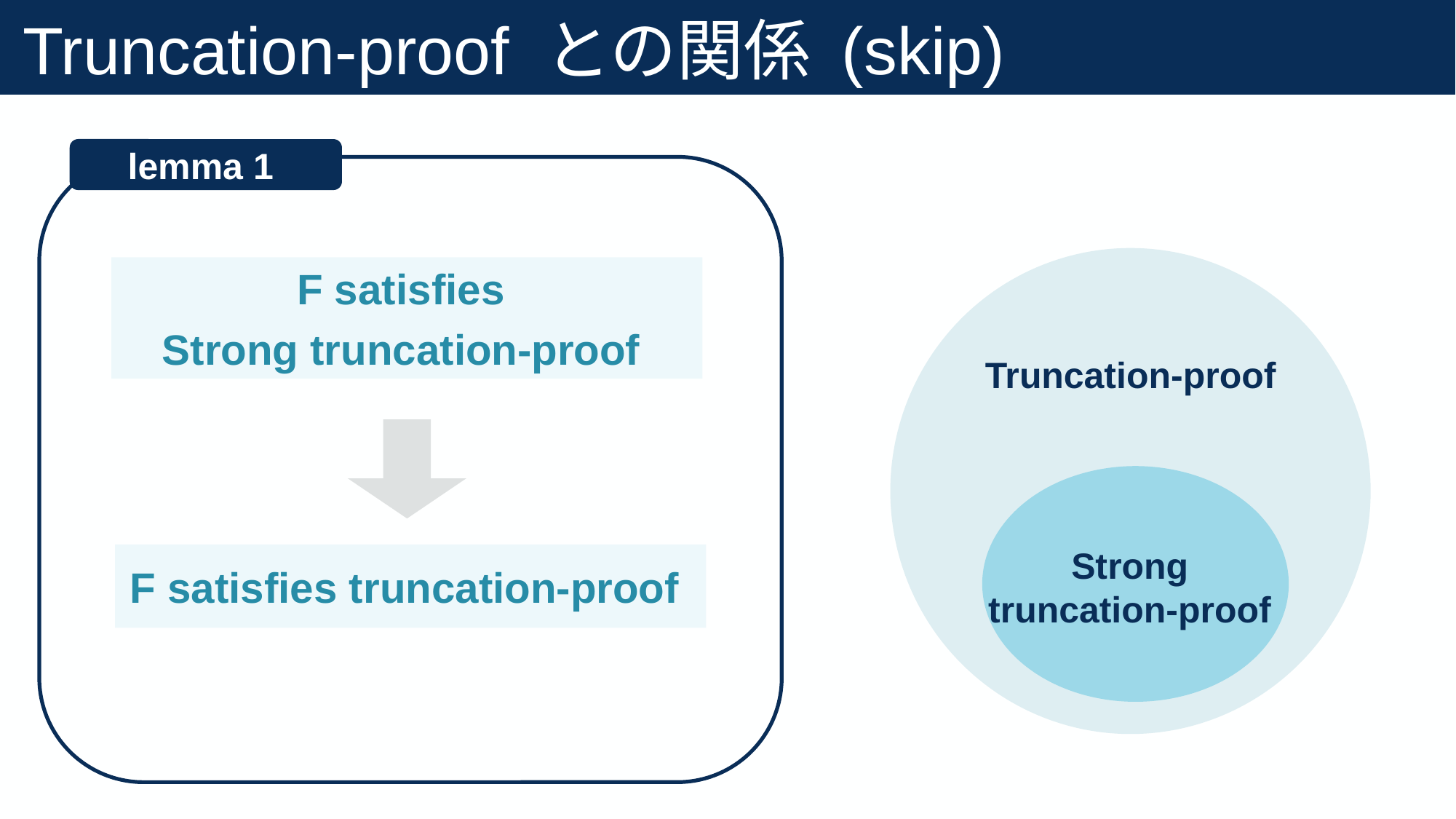

# Truncation-proof との関係 (skip)
73
lemma 1

F satisfies
Strong truncation-proof
Truncation-proof

Strong
truncation-proof
F satisfies truncation-proof